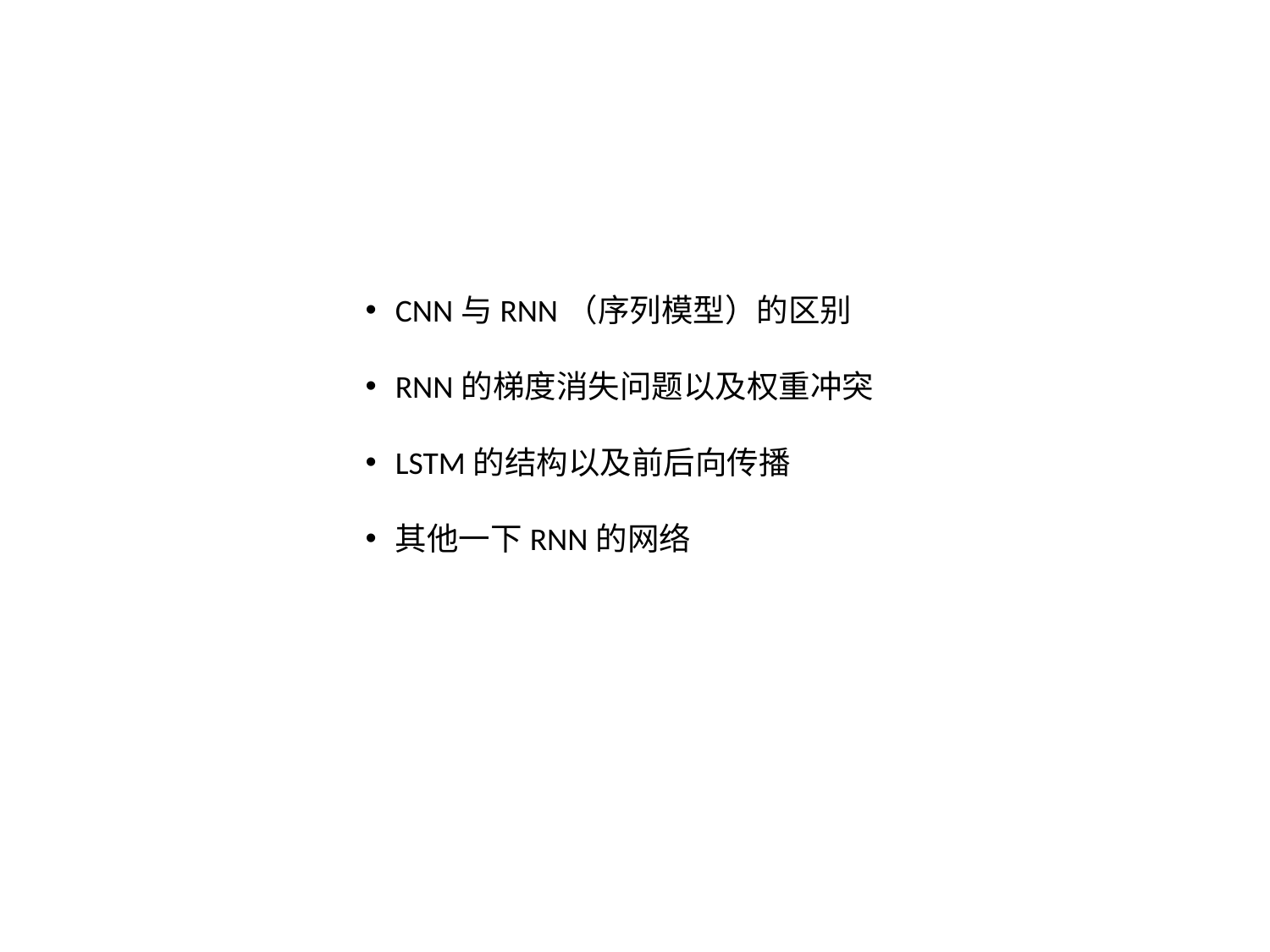

CNN与RNN（序列模型）的区别

RNN的梯度消失问题以及权重冲突

LSTM的结构以及前后向传播

其他一下RNN的网络